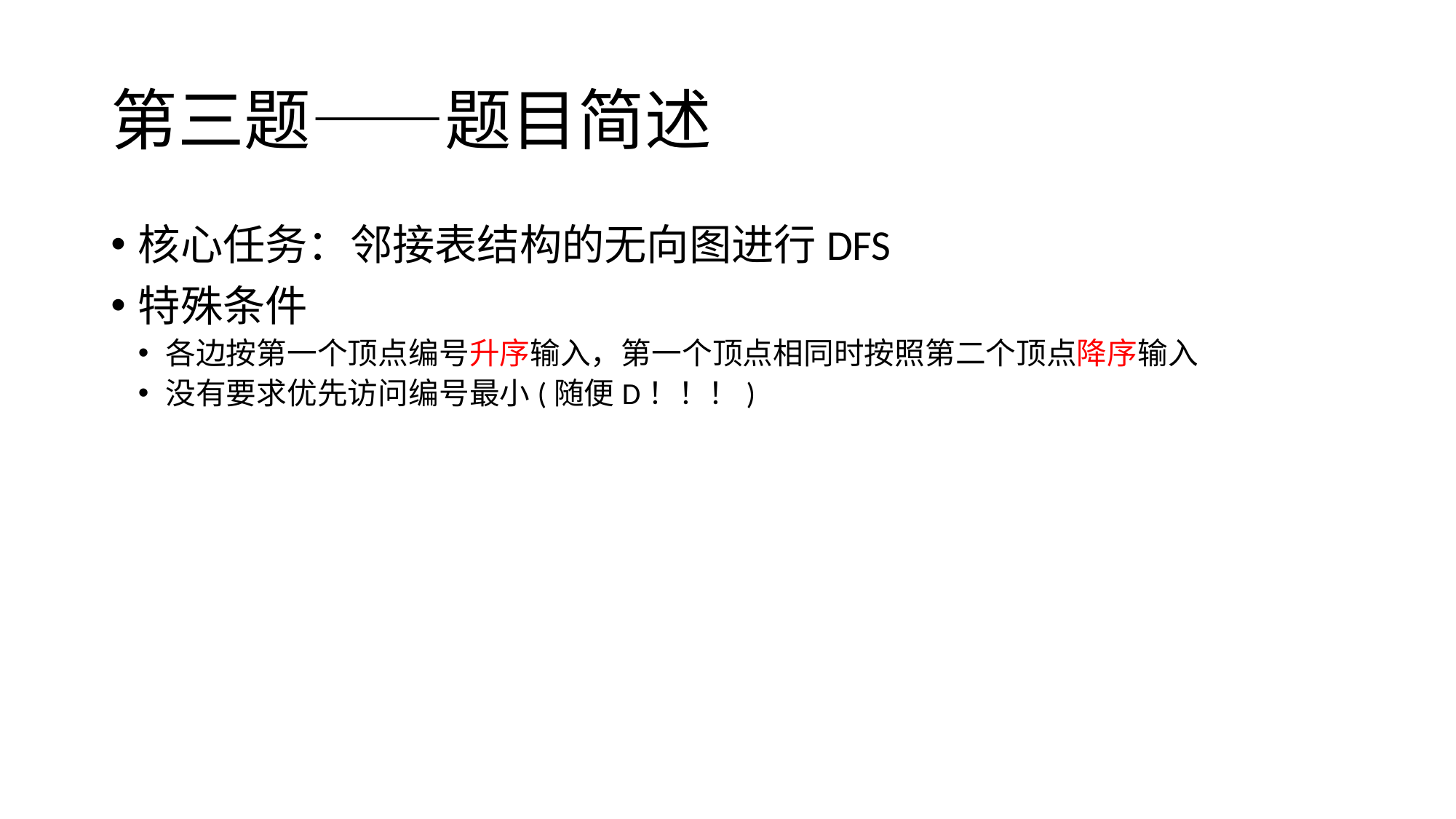

# 第三题——题目简述
核心任务：邻接表结构的无向图进行DFS
特殊条件
各边按第一个顶点编号升序输入，第一个顶点相同时按照第二个顶点降序输入
没有要求优先访问编号最小(随便D！！！)